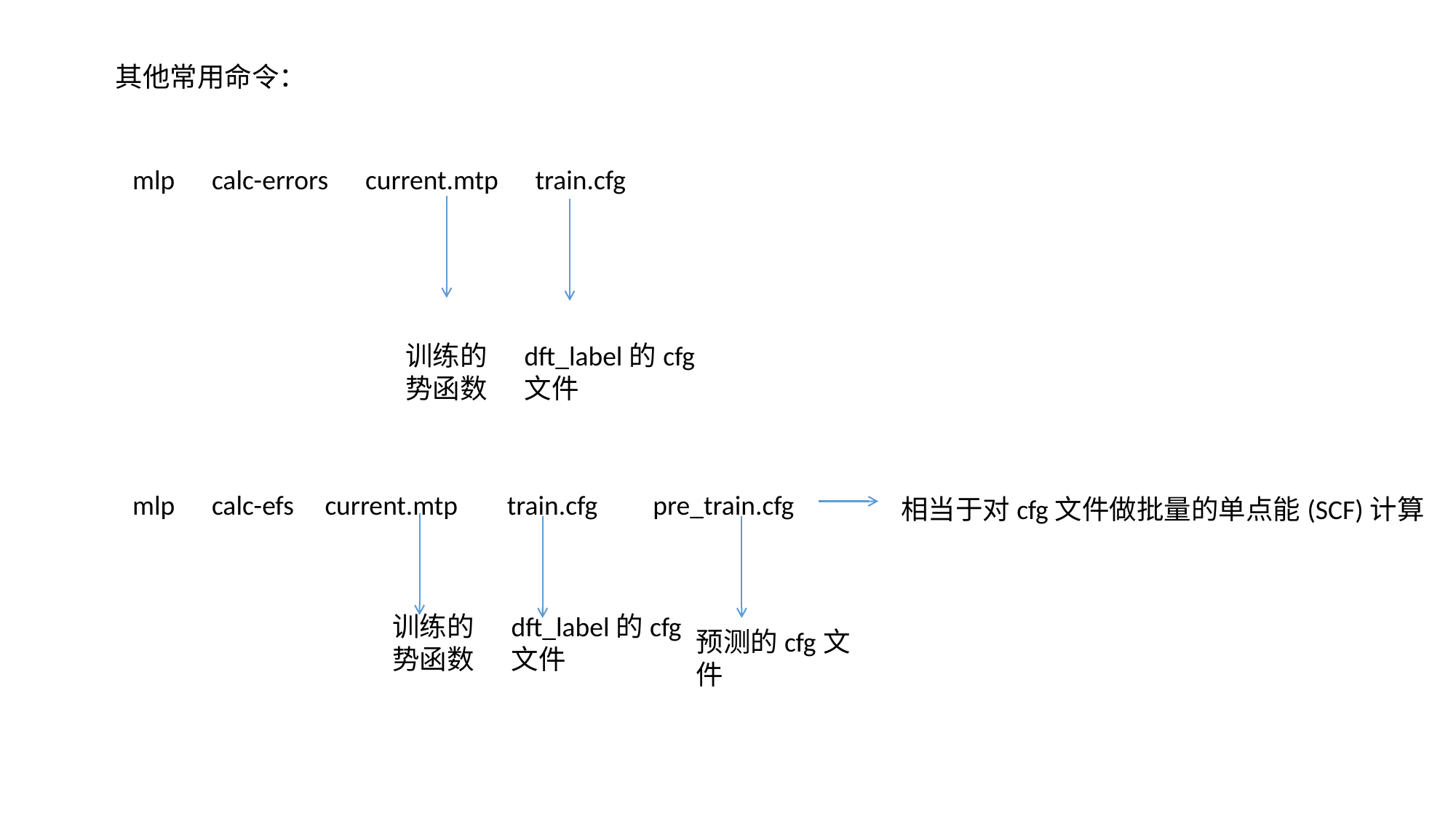

其他常用命令：
mlp      calc-errors      current.mtp      train.cfg
训练的势函数
dft_label的cfg文件
mlp      calc-efs     current.mtp        train.cfg         pre_train.cfg
相当于对cfg文件做批量的单点能(SCF)计算
训练的势函数
dft_label的cfg文件
预测的cfg文件